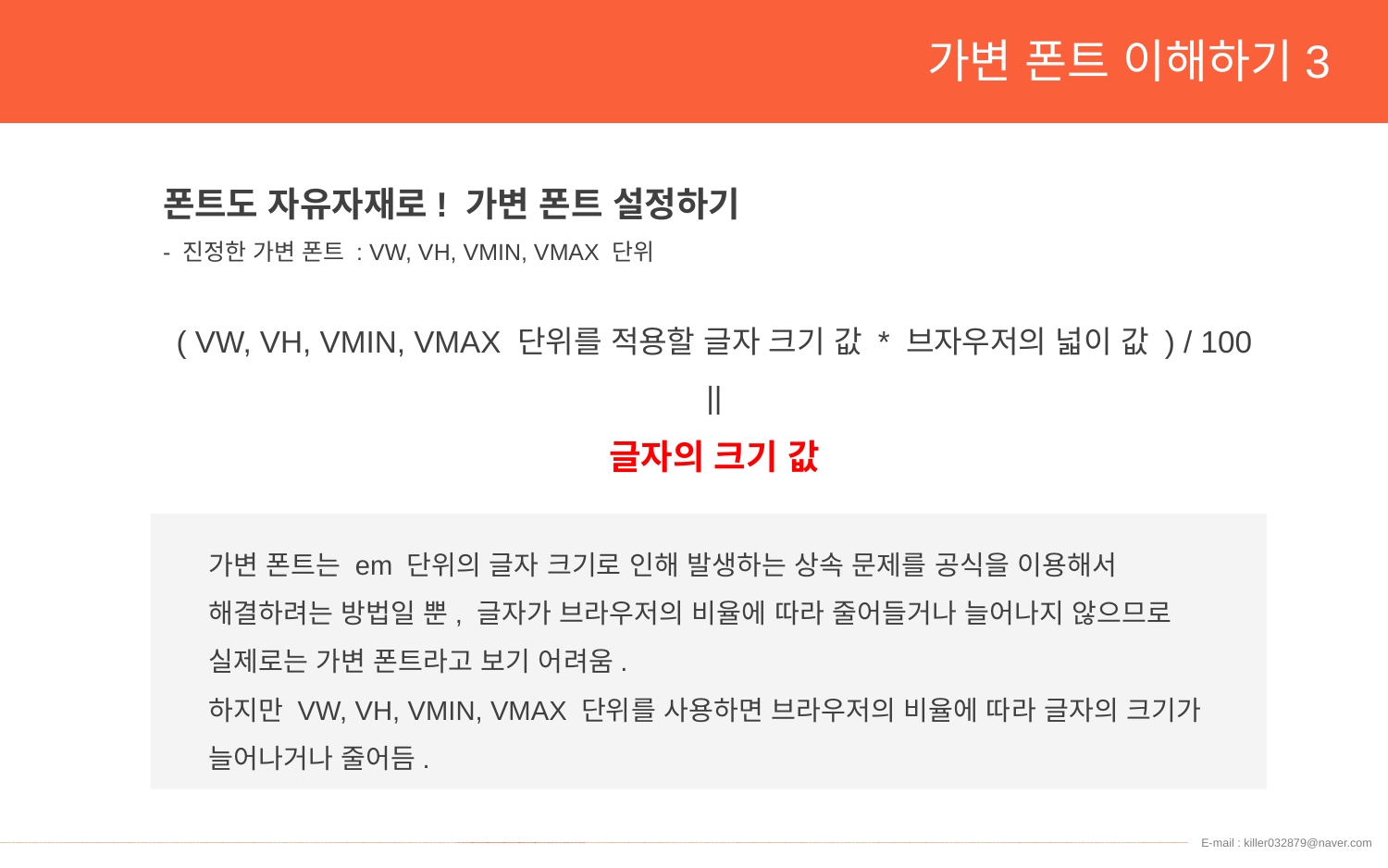

가변 폰트 이해하기3
폰트도 자유자재로! 가변 폰트 설정하기
- 진정한 가변 폰트 : VW, VH, VMIN, VMAX 단위
( VW, VH, VMIN, VMAX 단위를 적용할 글자 크기 값 * 브자우저의 넓이 값 ) / 100
||
글자의 크기 값

가변 폰트는 em 단위의 글자 크기로 인해 발생하는 상속 문제를 공식을 이용해서
해결하려는 방법일 뿐, 글자가 브라우저의 비율에 따라 줄어들거나 늘어나지 않으므로
실제로는 가변 폰트라고 보기 어려움.
하지만 VW, VH, VMIN, VMAX 단위를 사용하면 브라우저의 비율에 따라 글자의 크기가
늘어나거나 줄어듬.